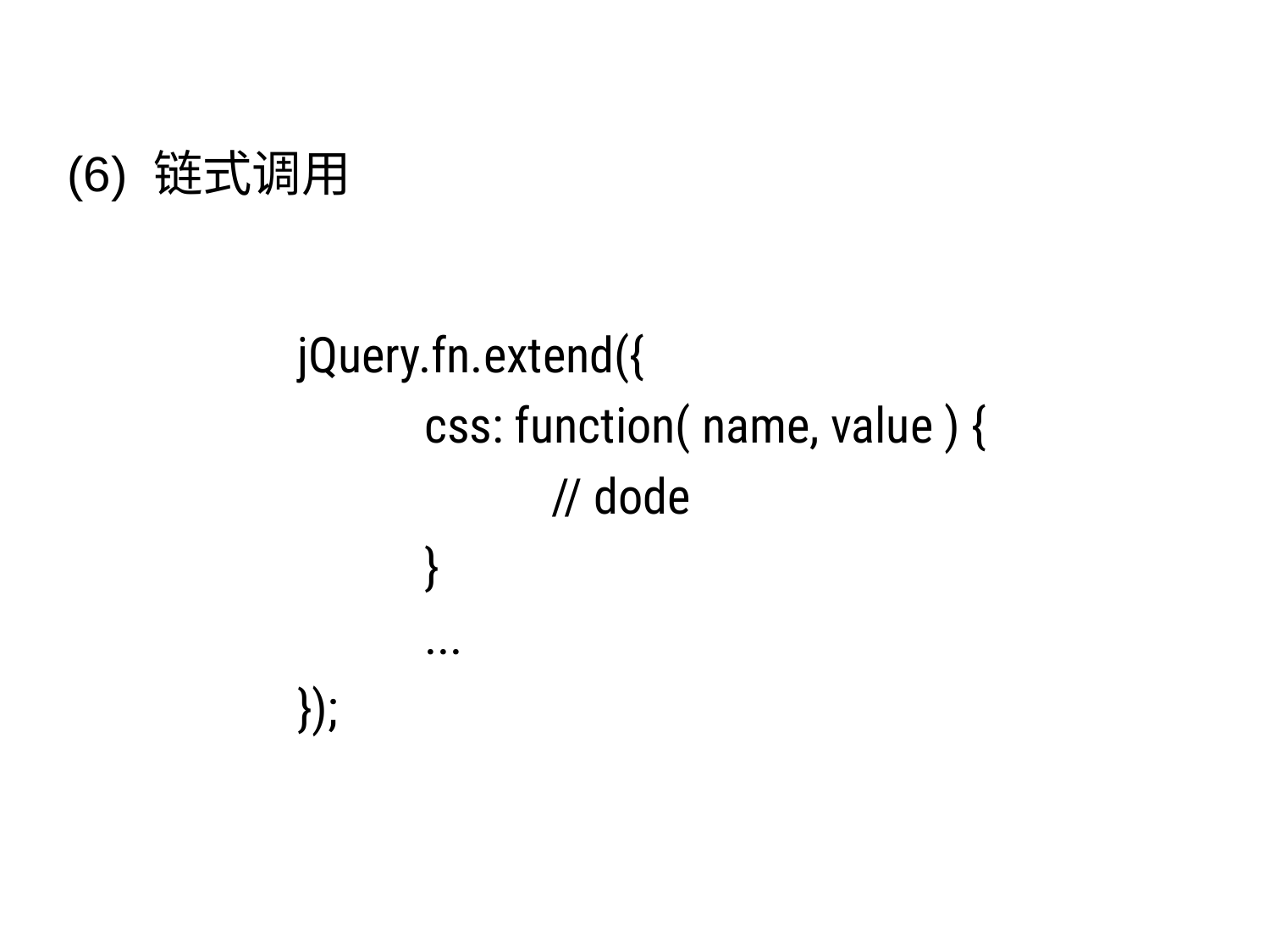

(6) 链式调用
jQuery.fn.extend({
	css: function( name, value ) {
		// dode
	}
	...
});